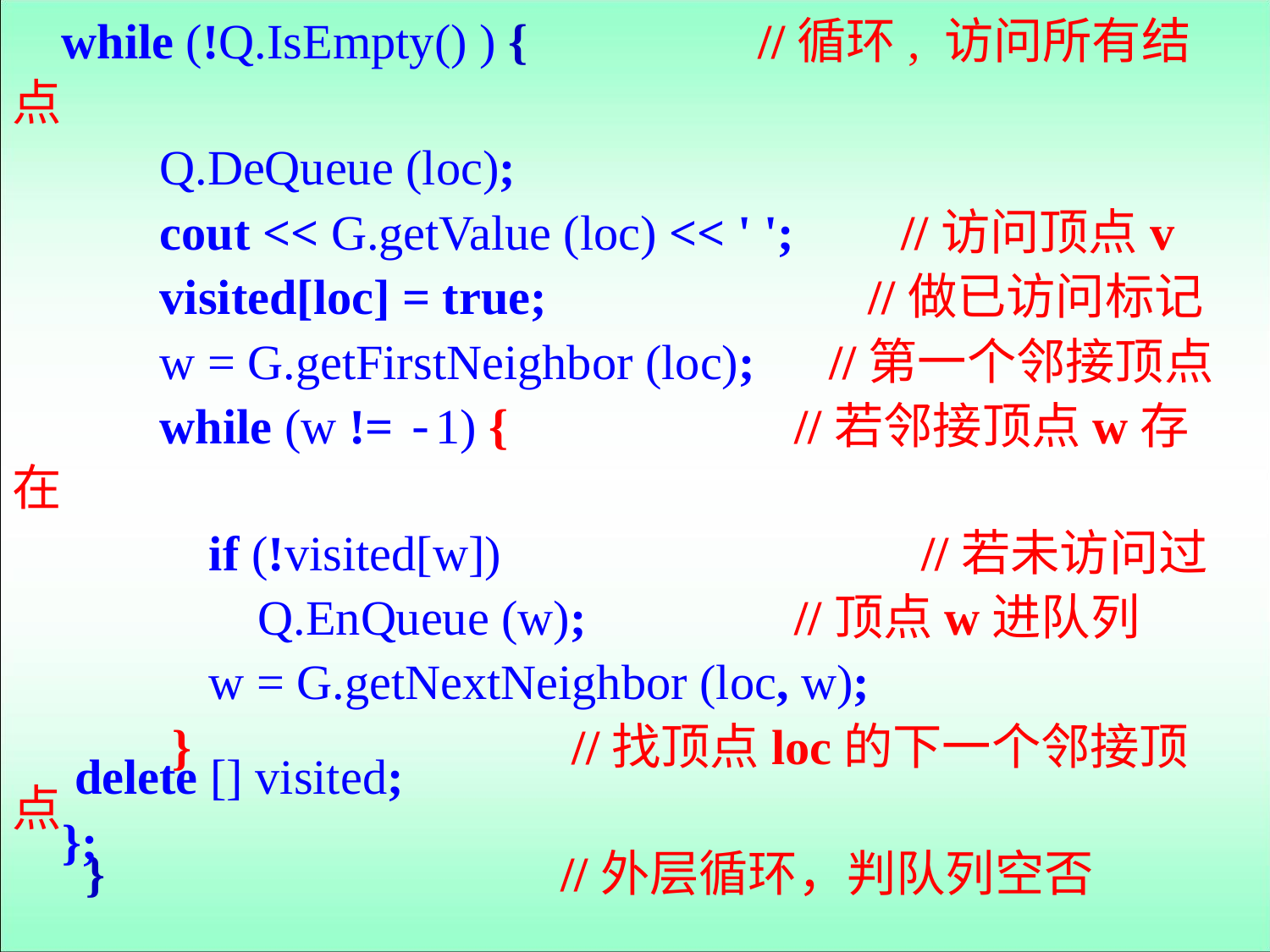

while (!Q.IsEmpty() ) {	         //循环, 访问所有结点
            Q.DeQueue (loc);
            cout << G.getValue (loc) << ' '; 	//访问顶点v
            visited[loc] = true; 	                  //做已访问标记
            w = G.getFirstNeighbor (loc);      //第一个邻接顶点
            while (w != -1) {		            //若邻接顶点w存在
                if (!visited[w])  		            //若未访问过
                    Q.EnQueue (w); 	            //顶点w进队列
                w = G.getNextNeighbor (loc, w);
             }                               //找顶点loc的下一个邻接顶点
      }		                        //外层循环，判队列空否
 delete [] visited;
};